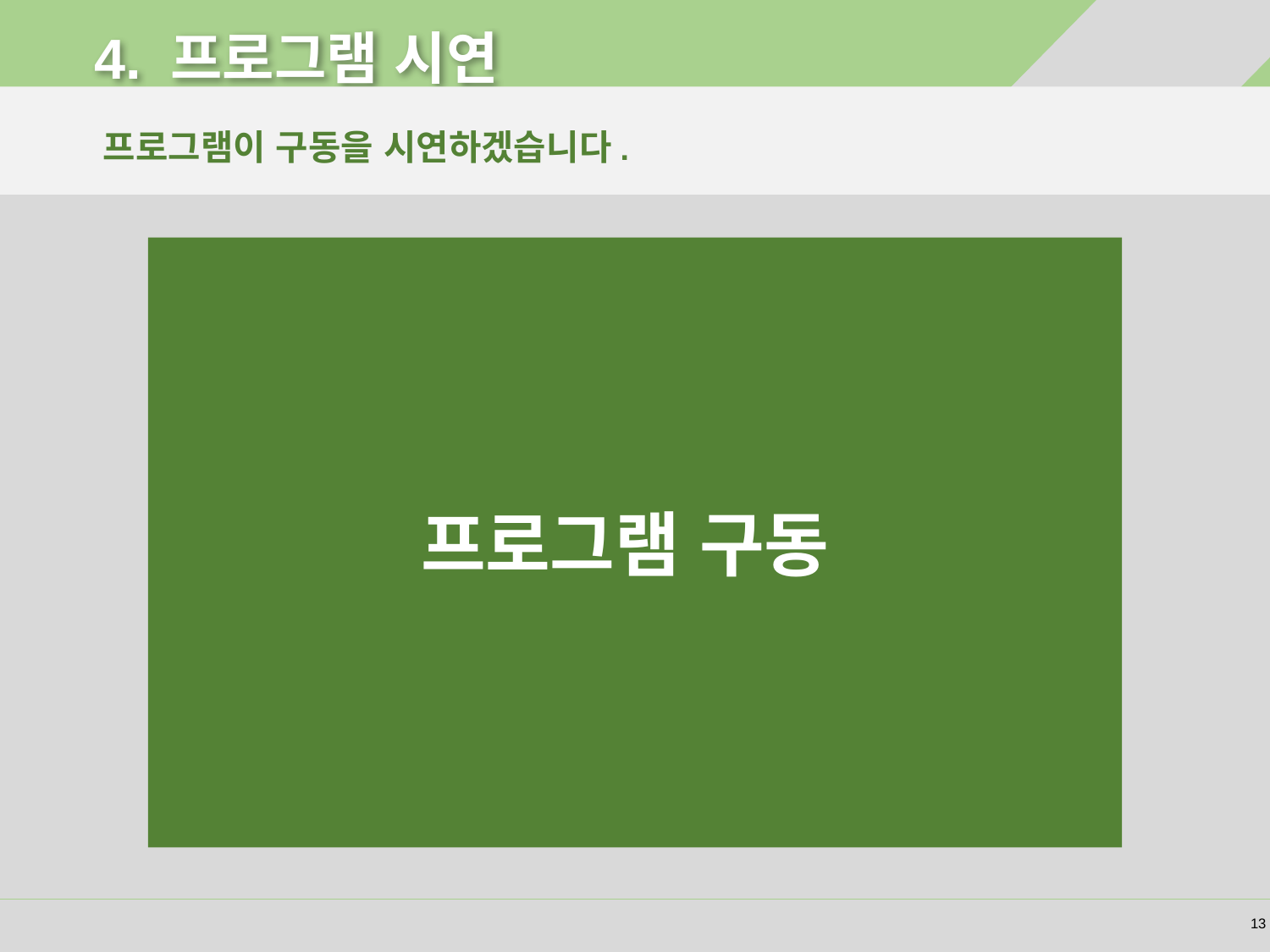

# 4. 프로그램 시연
       프로그램이 구동을 시연하겠습니다.
프로그램 구동